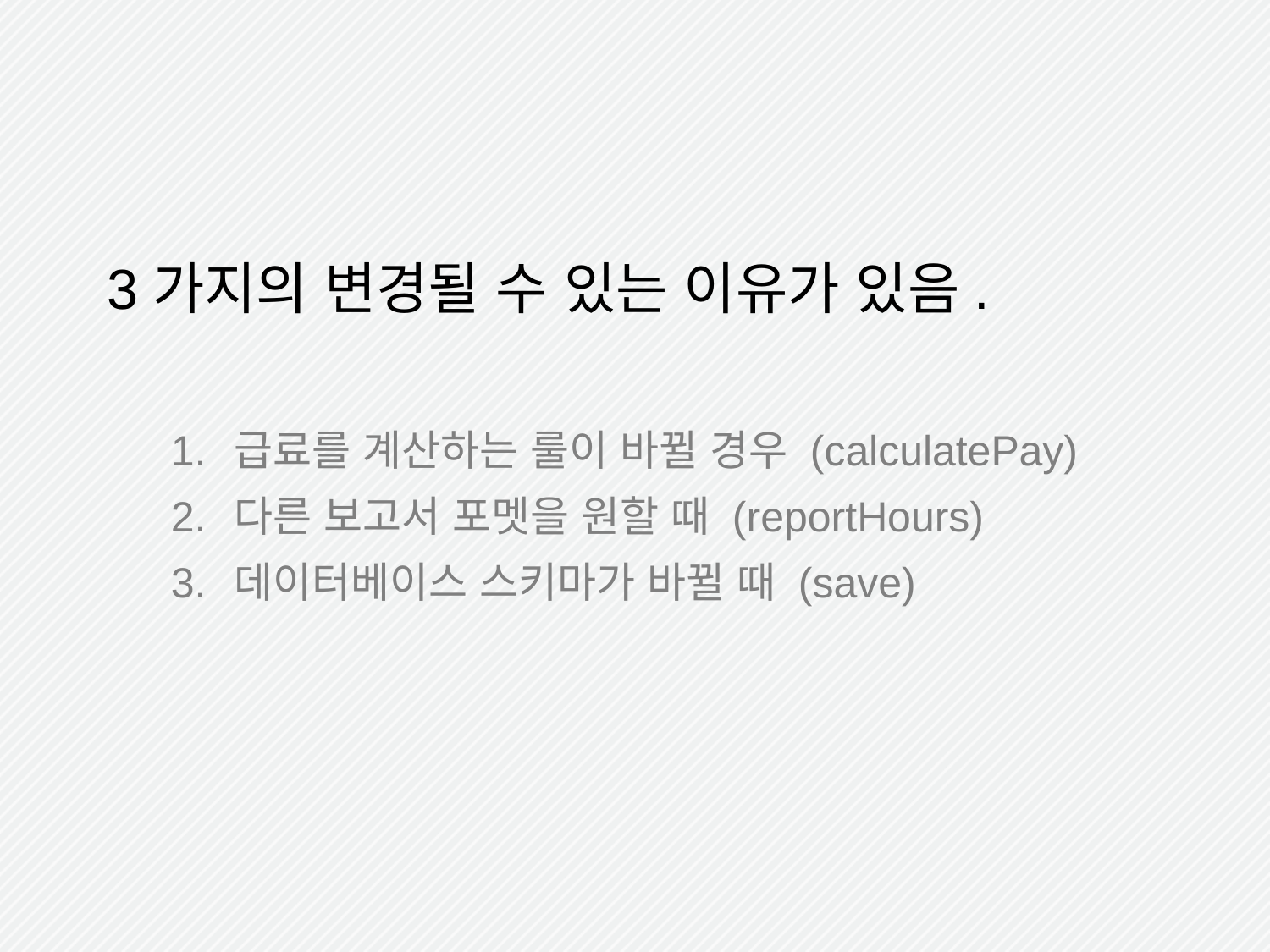

3가지의 변경될 수 있는 이유가 있음.

급료를 계산하는 룰이 바뀔 경우 (calculatePay)
다른 보고서 포멧을 원할 때 (reportHours)
데이터베이스 스키마가 바뀔 때 (save)